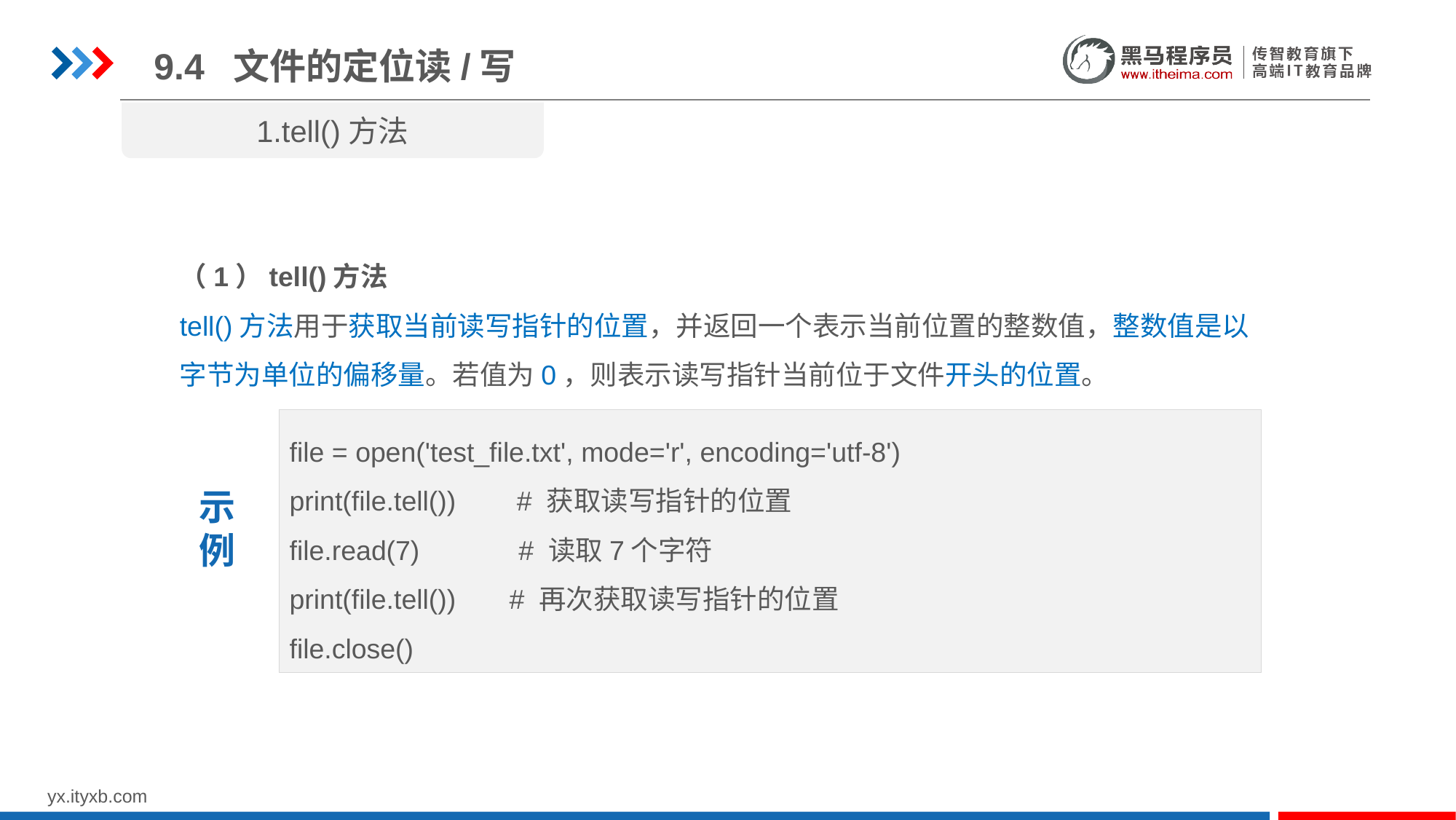

9.4  文件的定位读/写

1.tell()方法
（1）tell()方法
tell()方法用于获取当前读写指针的位置，并返回一个表示当前位置的整数值，整数值是以字节为单位的偏移量。若值为0，则表示读写指针当前位于文件开头的位置。
file = open('test_file.txt', mode='r', encoding='utf-8')
print(file.tell())        # 获取读写指针的位置
file.read(7)             # 读取7个字符
print(file.tell())       # 再次获取读写指针的位置
file.close()
示
例